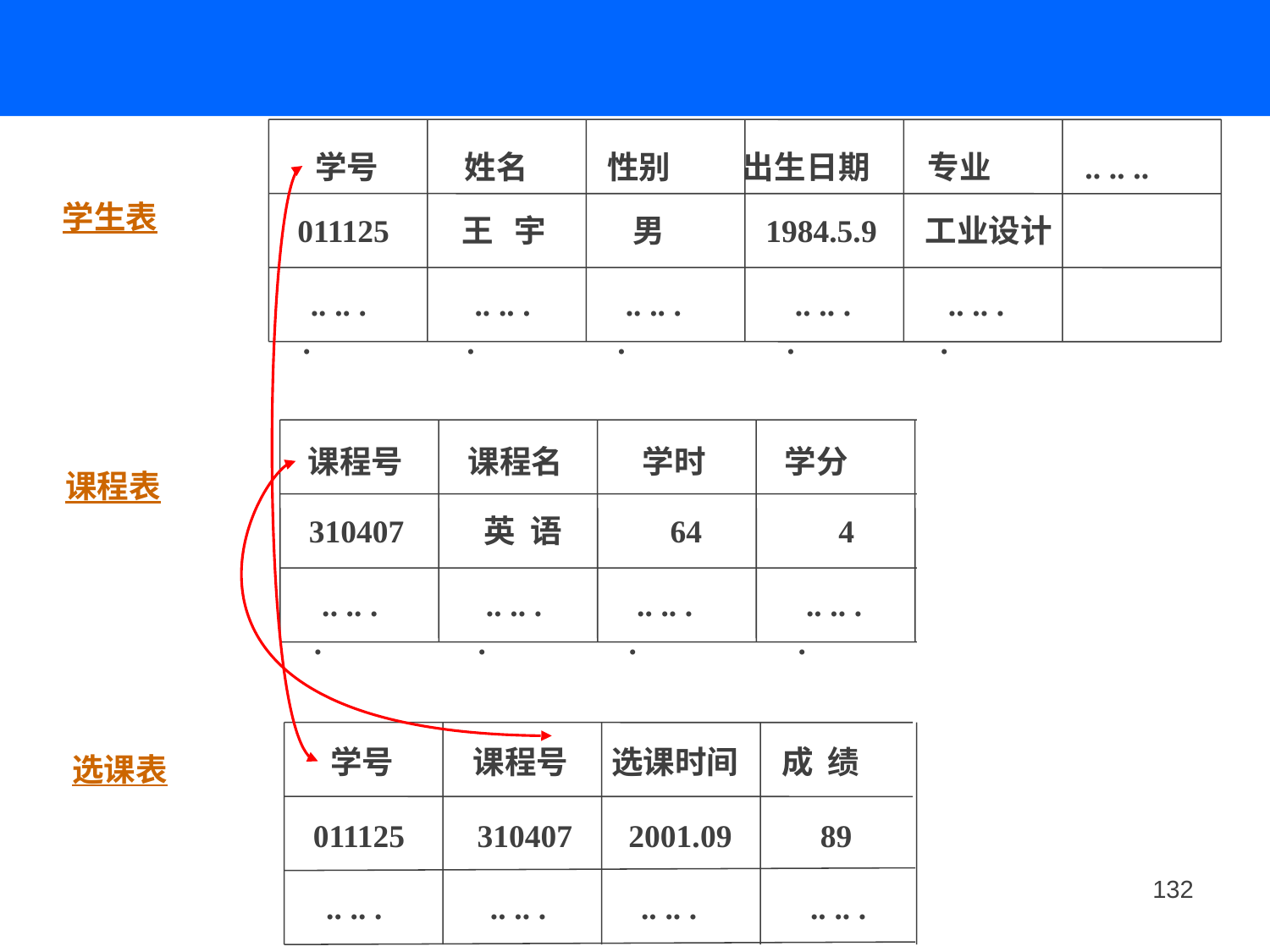

学号            姓名           性别          出生日期        专业            .. .. ..
  011125        王   宇            男             1984.5.9     工业设计
 .. .. ..
 .. .. ..
 .. .. ..
 .. .. ..
 .. .. ..
学生表

课程号         课程名           学时           学分            .. .. ..
  310407         英  语              64                 4
 .. .. ..
 .. .. ..
 .. .. ..
 .. .. ..
 .. .. ..
课程表

学号           课程号      选课时间      成  绩
  011125         310407       2001.09           89
 .. .. ..
 .. .. ..
 .. .. ..
 .. .. ..
选课表
132